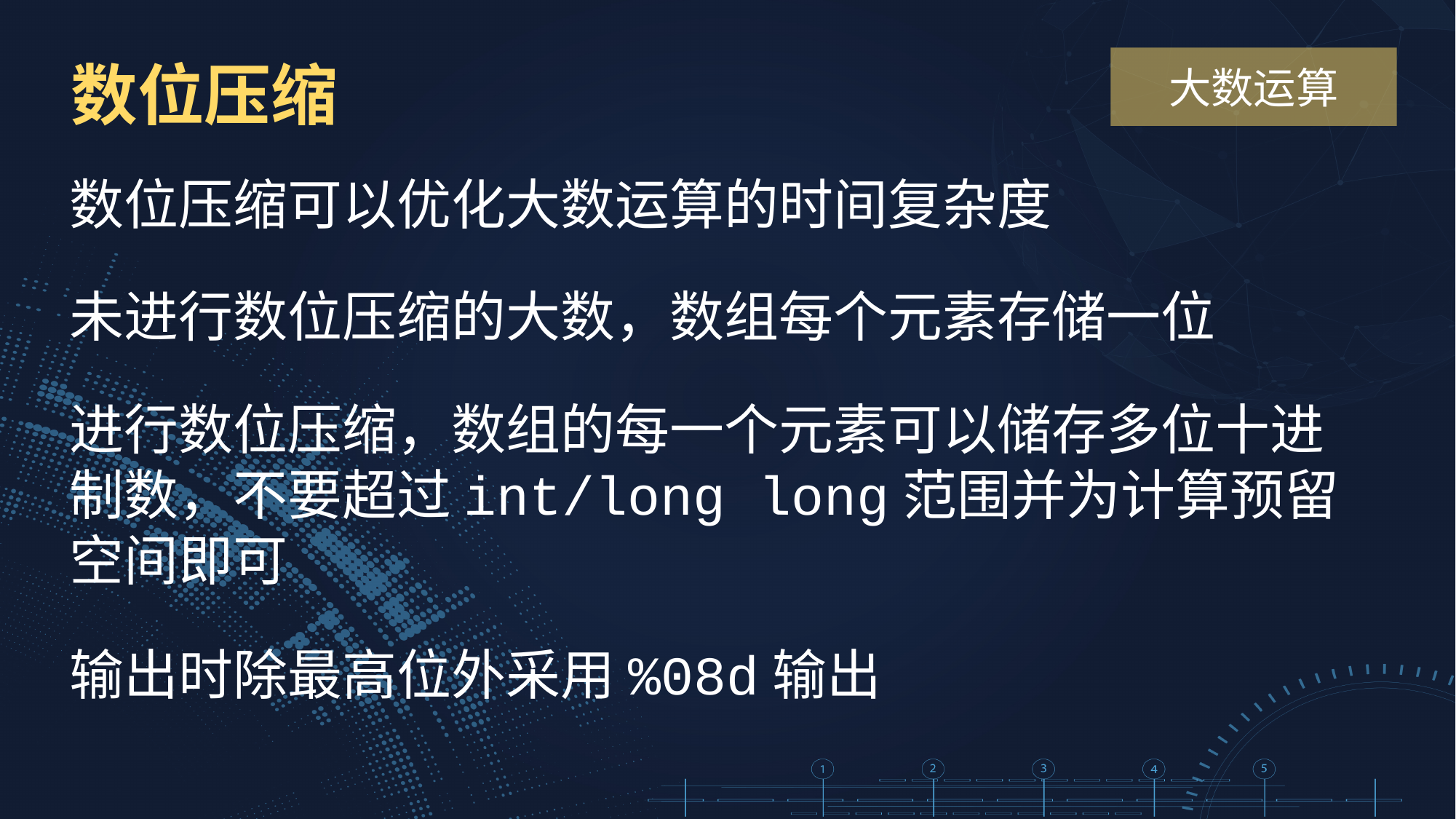

数位压缩
大数运算
数位压缩可以优化大数运算的时间复杂度
未进行数位压缩的大数，数组每个元素存储一位
进行数位压缩，数组的每一个元素可以储存多位十进制数，不要超过int/long long范围并为计算预留空间即可
输出时除最高位外采用%08d输出